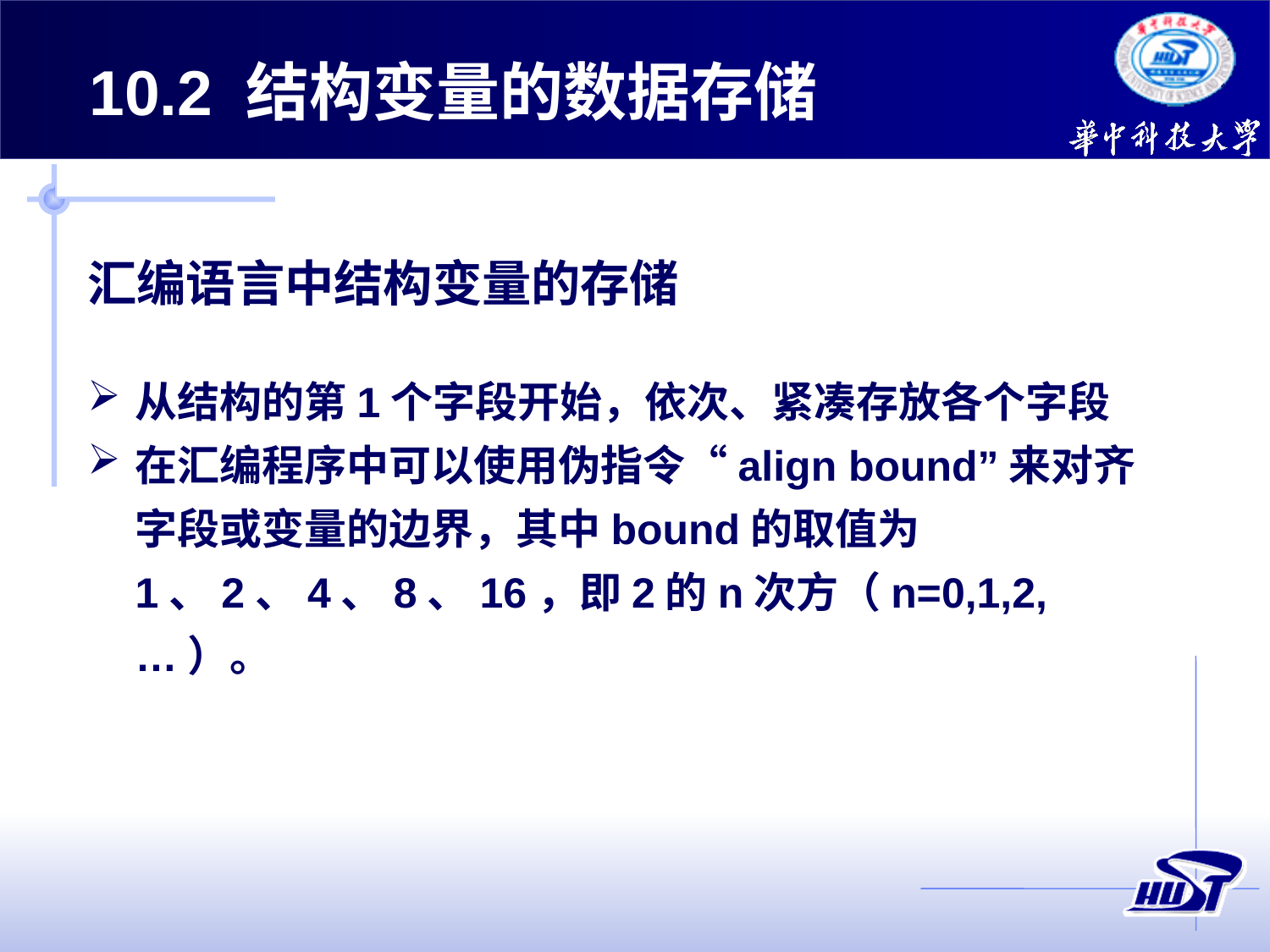

10.2 结构变量的数据存储
汇编语言中结构变量的存储
从结构的第1个字段开始，依次、紧凑存放各个字段
在汇编程序中可以使用伪指令“align bound”来对齐字段或变量的边界，其中bound的取值为1、2、4、8、16，即2的n次方（n=0,1,2,…）。